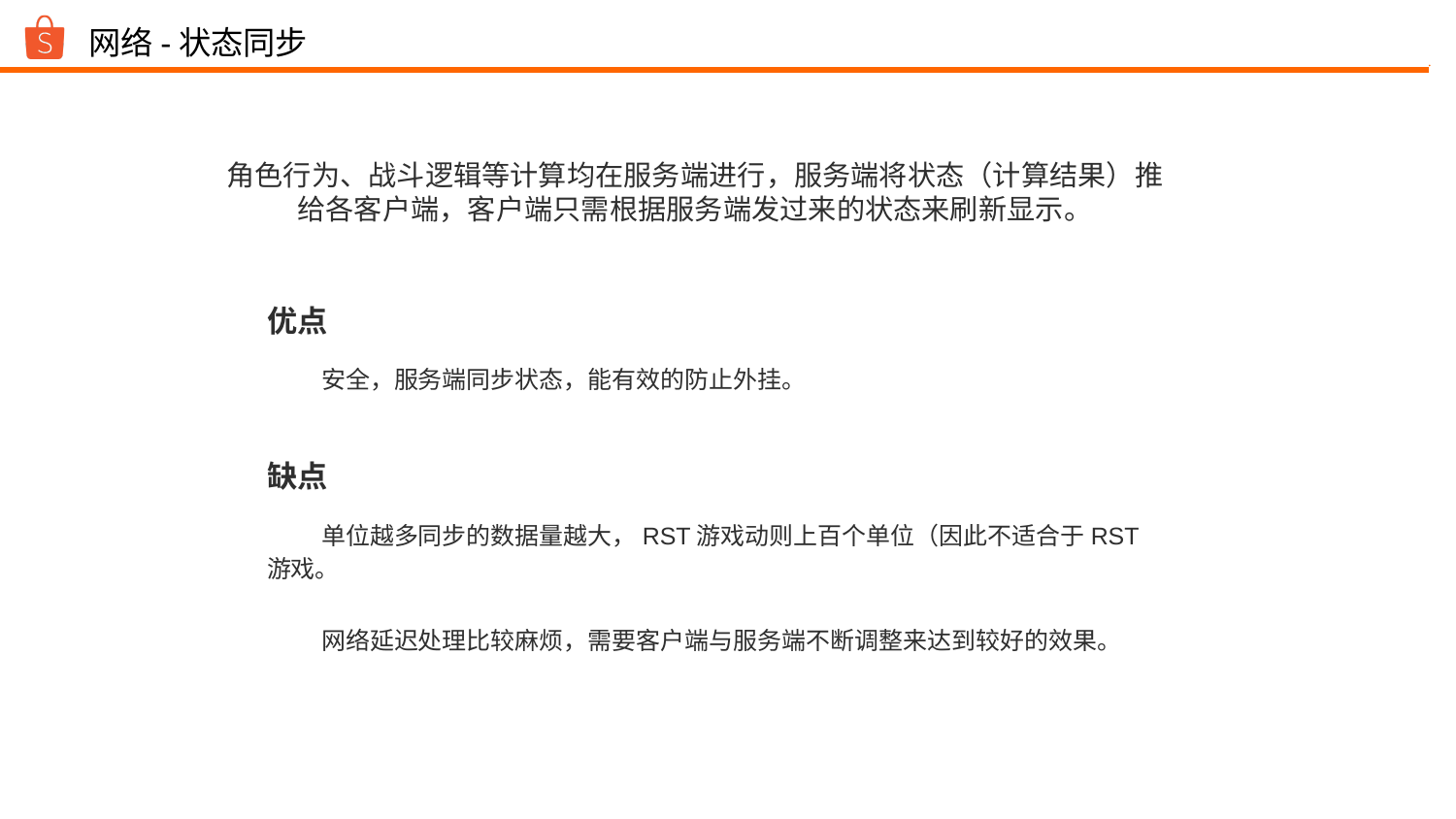

# 网络-状态同步
角色行为、战斗逻辑等计算均在服务端进行，服务端将状态（计算结果）推给各客户端，客户端只需根据服务端发过来的状态来刷新显示。
优点
  安全，服务端同步状态，能有效的防止外挂。
缺点
  单位越多同步的数据量越大，RST游戏动则上百个单位（因此不适合于RST游戏。
  网络延迟处理比较麻烦，需要客户端与服务端不断调整来达到较好的效果。